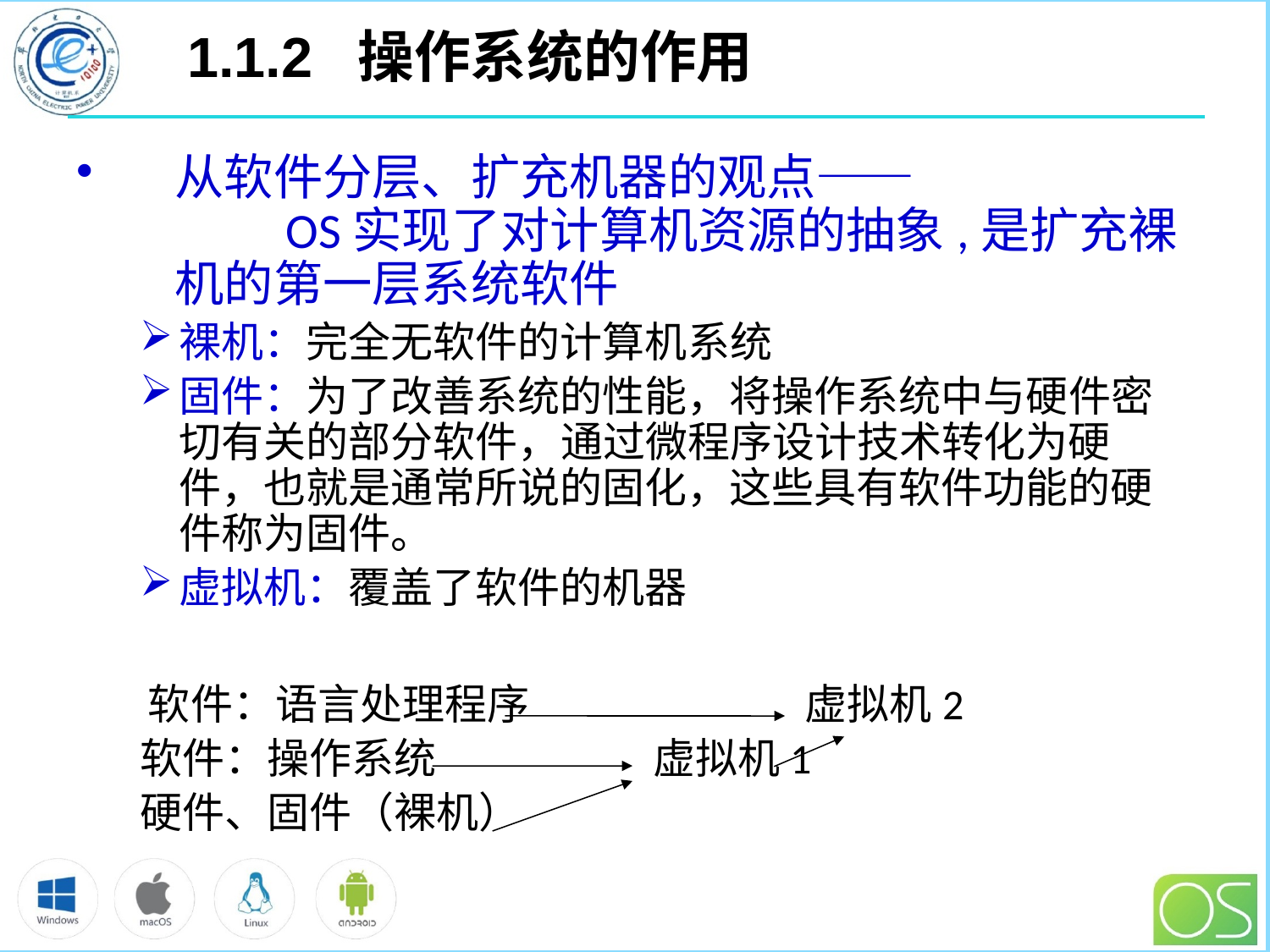

# 1.1.2  操作系统的作用
从软件分层、扩充机器的观点――
         OS实现了对计算机资源的抽象,是扩充裸机的第一层系统软件
裸机：完全无软件的计算机系统
固件：为了改善系统的性能，将操作系统中与硬件密切有关的部分软件，通过微程序设计技术转化为硬件，也就是通常所说的固化，这些具有软件功能的硬件称为固件。
虚拟机：覆盖了软件的机器

            软件：语言处理程序                             虚拟机2
软件：操作系统          	     虚拟机1
硬件、固件（裸机）